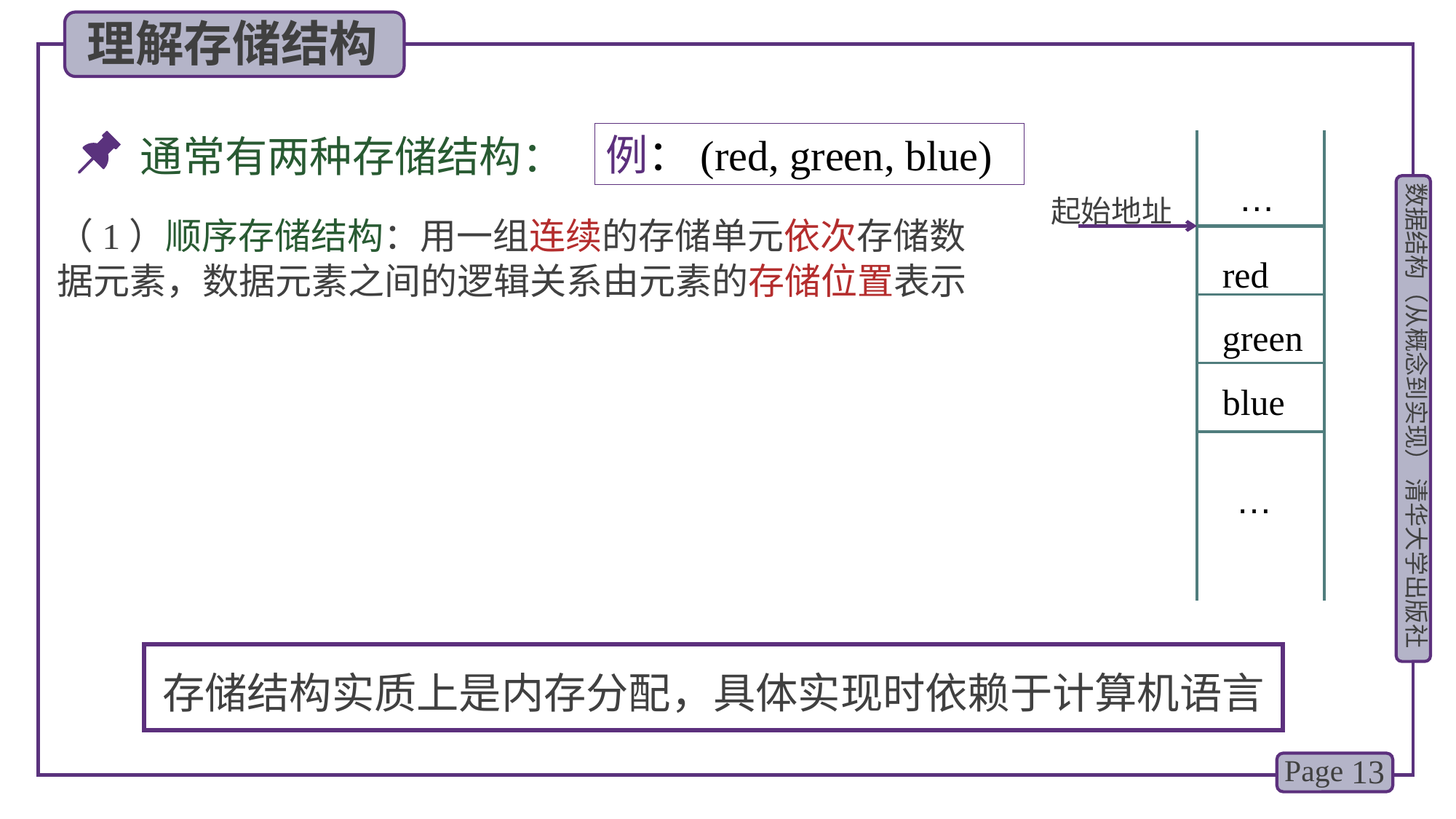

理解存储结构

通常有两种存储结构：
例：(red, green, blue)

…
…
起始地址
（1）顺序存储结构：用一组连续的存储单元依次存储数据元素，数据元素之间的逻辑关系由元素的存储位置表示
red
green
blue
存储结构实质上是内存分配，具体实现时依赖于计算机语言